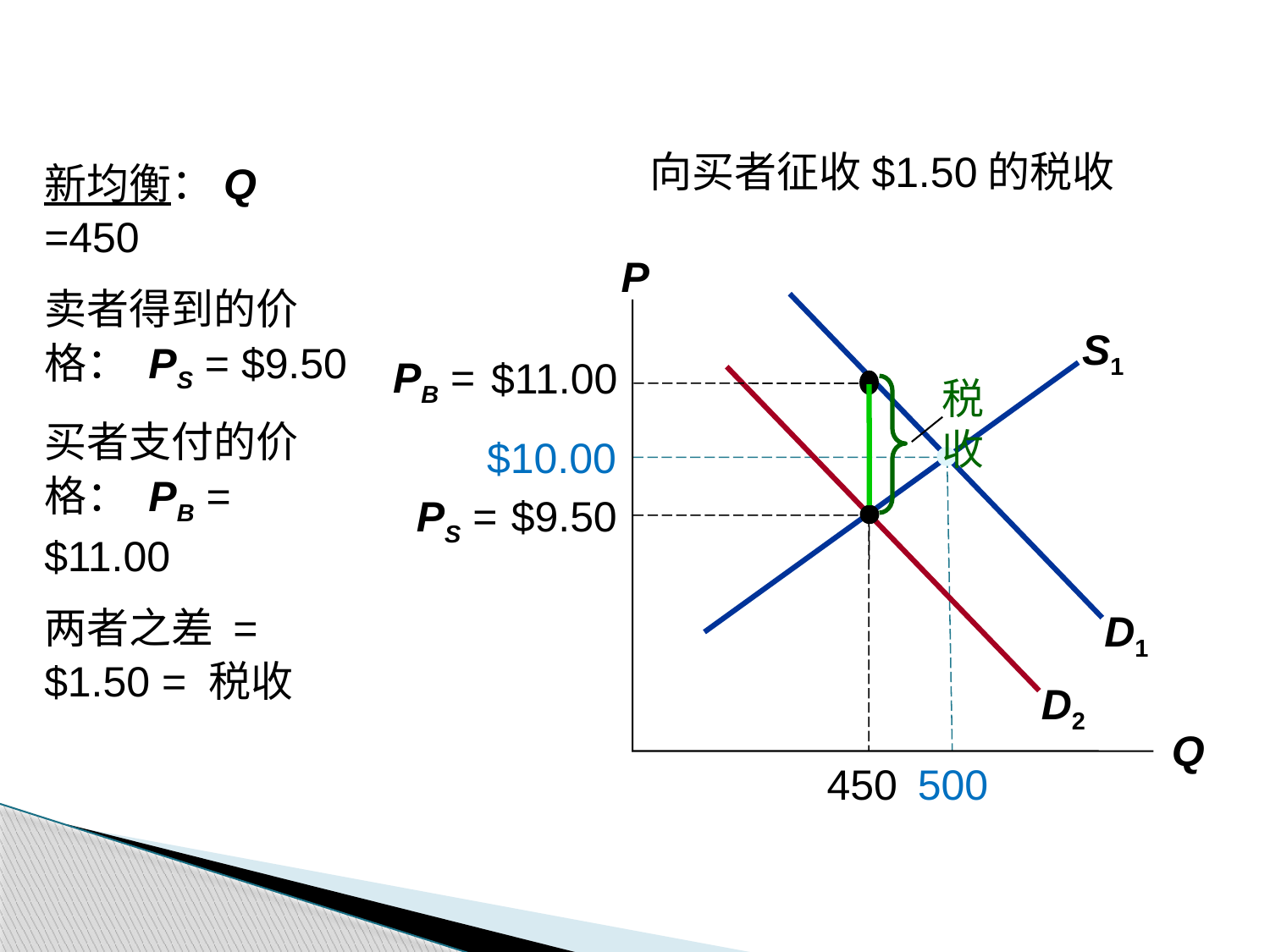

向买者征收$1.50的税收
新均衡：Q =450
卖者得到的价格： PS = $9.50
买者支付的价格： PB = $11.00
两者之差 = $1.50 = 税收
P

Q

D1
S1

PB =
$11.00

税收

D2

$10.00

500
PS =
$9.50

450